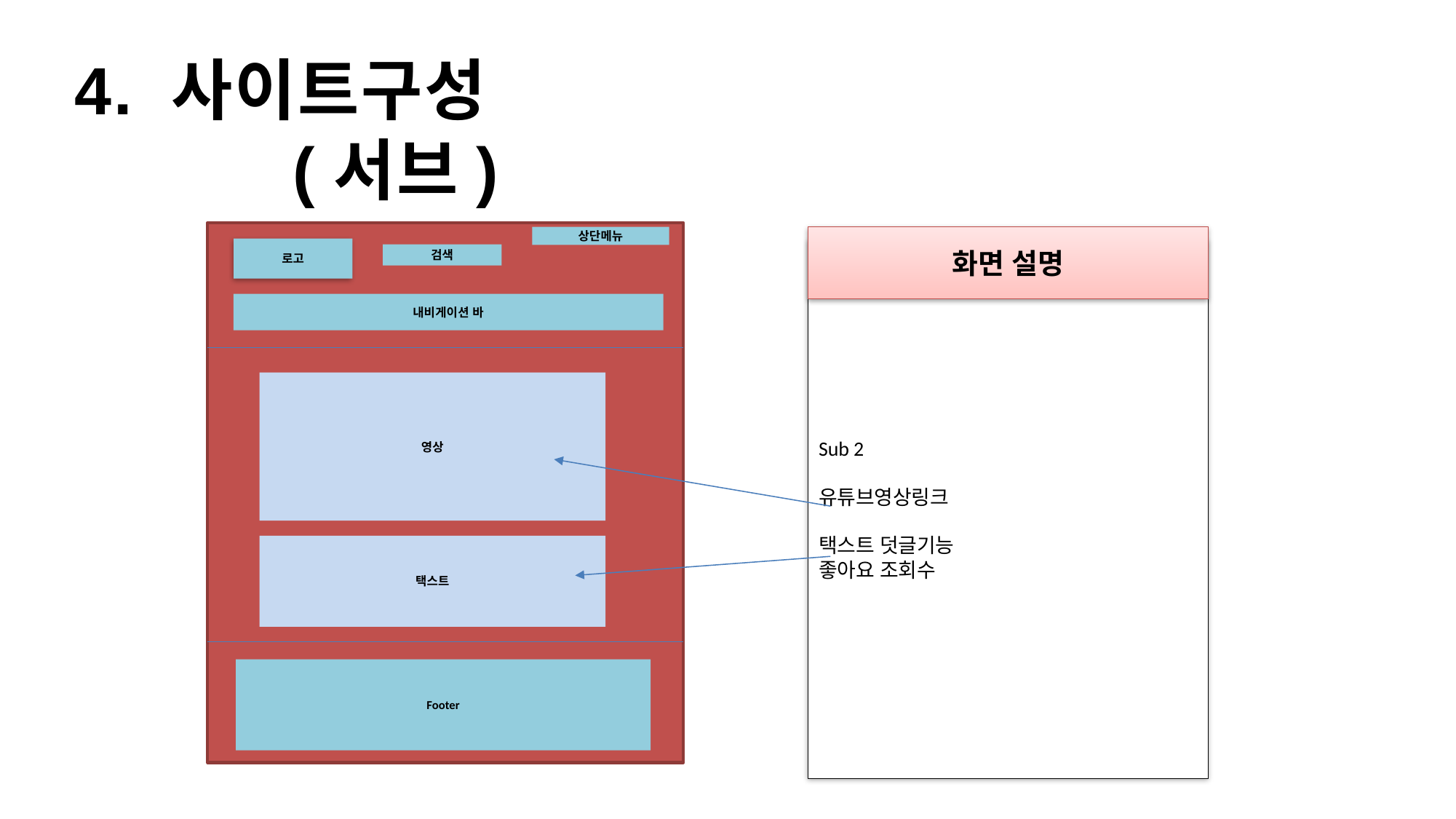

4. 사이트구성 			(서브)

상단메뉴
화면 설명
로고

Sub 2

유튜브영상링크

택스트 덧글기능
좋아요 조회수

검색
내비게이션 바
영상
택스트
Footer